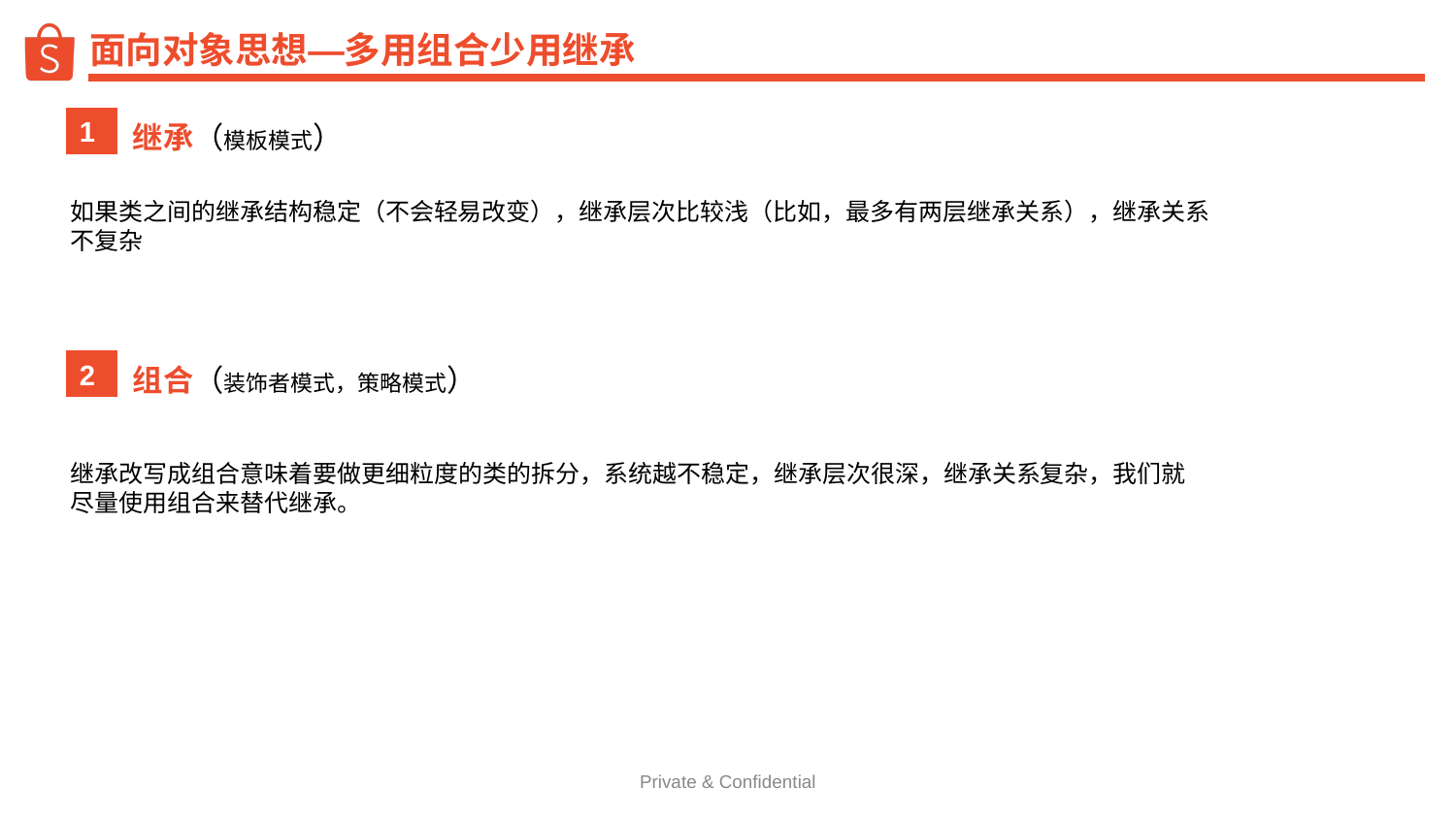

# 面向对象思想—多用组合少用继承
继承（模板模式）
1
如果类之间的继承结构稳定（不会轻易改变），继承层次比较浅（比如，最多有两层继承关系），继承关系不复杂
组合（装饰者模式，策略模式）
2
继承改写成组合意味着要做更细粒度的类的拆分，系统越不稳定，继承层次很深，继承关系复杂，我们就尽量使用组合来替代继承。